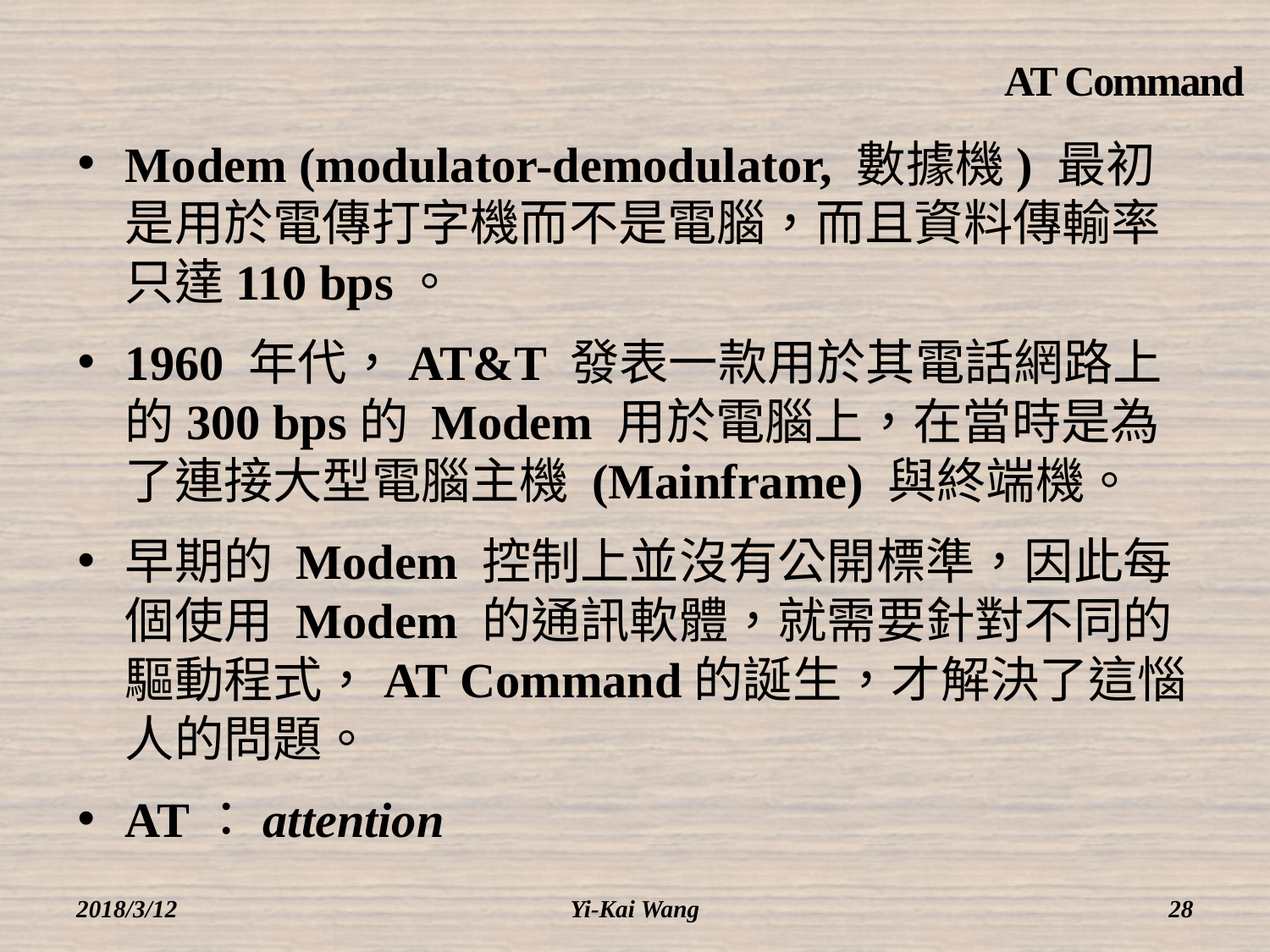

# AT Command
Modem (modulator-demodulator, 數據機) 最初是用於電傳打字機而不是電腦，而且資料傳輸率只達110 bps。
1960 年代，AT&T 發表一款用於其電話網路上的300 bps的 Modem 用於電腦上，在當時是為了連接大型電腦主機 (Mainframe) 與終端機。
早期的 Modem 控制上並沒有公開標準，因此每個使用 Modem 的通訊軟體，就需要針對不同的驅動程式，AT Command的誕生，才解決了這惱人的問題。
AT：attention
2018/3/12
Yi-Kai Wang
28